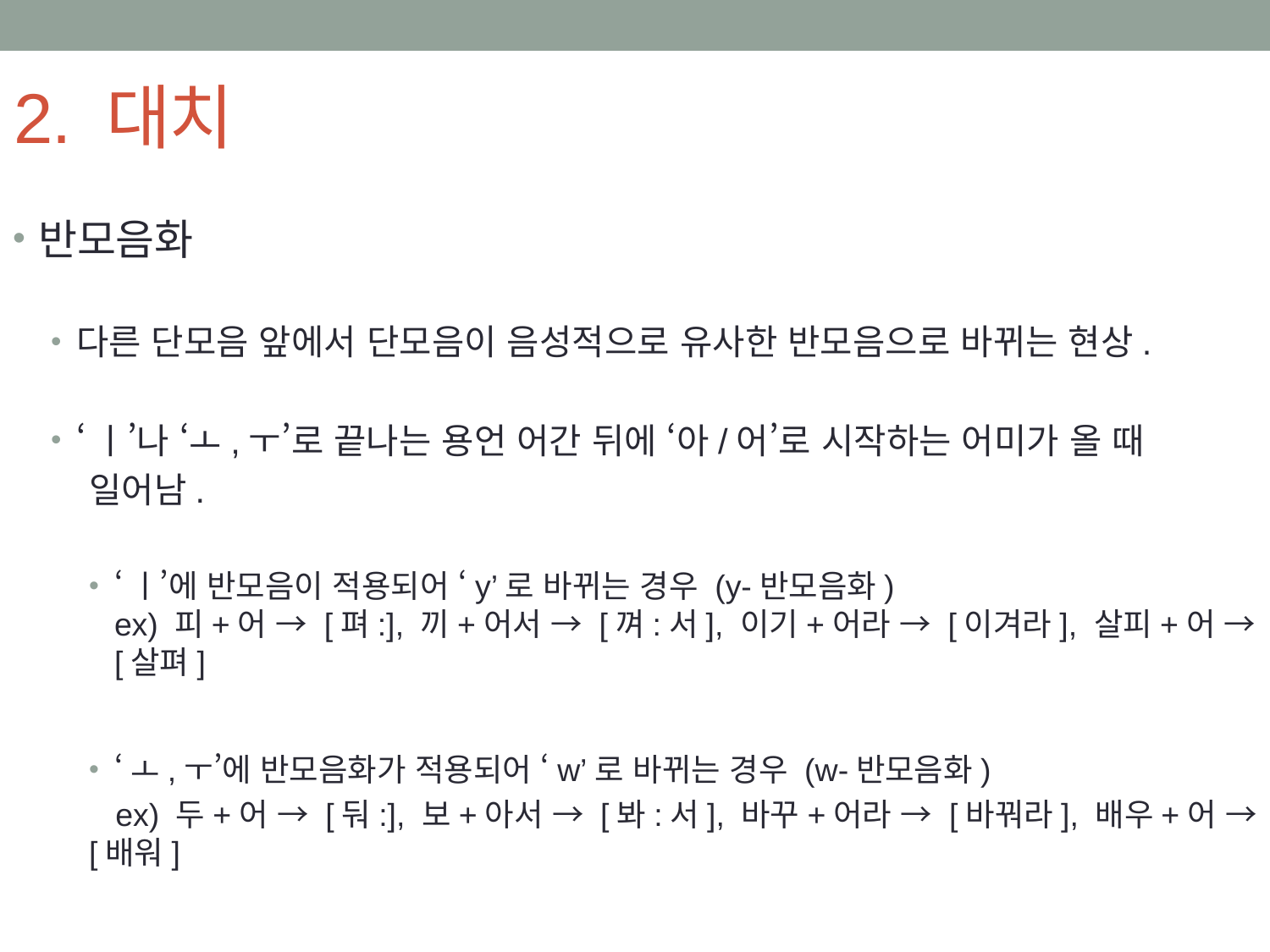

# 2. 대치
반모음화

다른 단모음 앞에서 단모음이 음성적으로 유사한 반모음으로 바뀌는 현상.

‘ㅣ’나 ‘ㅗ,ㅜ’로 끝나는 용언 어간 뒤에 ‘아/어’로 시작하는 어미가 올 때
   일어남.

‘ㅣ’에 반모음이 적용되어 ‘y’로 바뀌는 경우 (y-반모음화)
ex) 피+어 → [펴:], 끼+어서 → [껴:서], 이기+어라 → [이겨라], 살피+어 → [살펴]

‘ㅗ,ㅜ’에 반모음화가 적용되어 ‘w’로 바뀌는 경우 (w-반모음화)
   ex) 두+어 → [둬:], 보+아서 → [봐:서], 바꾸+어라 → [바꿔라], 배우+어 → [배워]